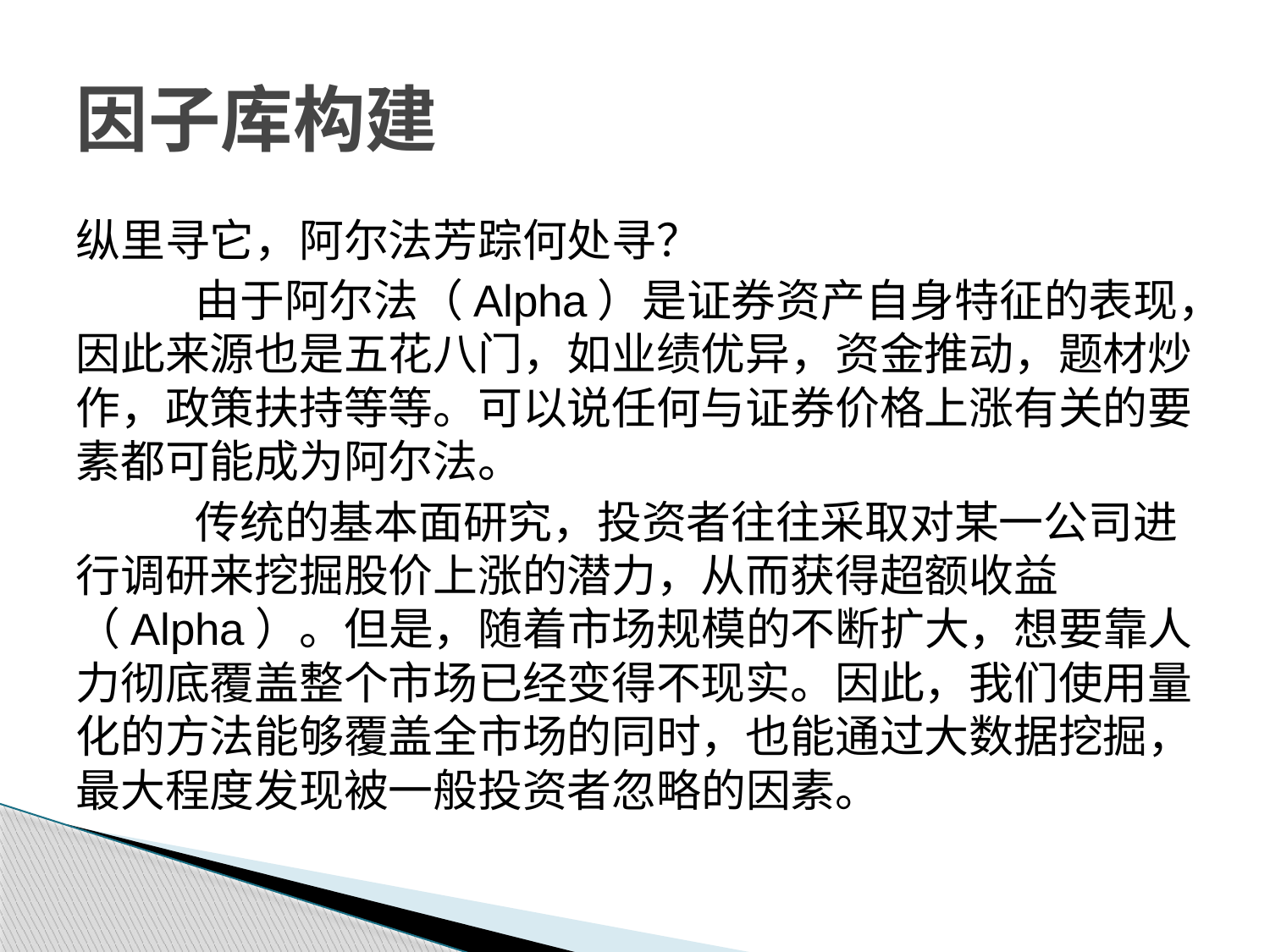

# 因子库构建
纵里寻它，阿尔法芳踪何处寻？
	由于阿尔法（Alpha）是证券资产自身特征的表现，因此来源也是五花八门，如业绩优异，资金推动，题材炒作，政策扶持等等。可以说任何与证券价格上涨有关的要素都可能成为阿尔法。
	传统的基本面研究，投资者往往采取对某一公司进行调研来挖掘股价上涨的潜力，从而获得超额收益（Alpha）。但是，随着市场规模的不断扩大，想要靠人力彻底覆盖整个市场已经变得不现实。因此，我们使用量化的方法能够覆盖全市场的同时，也能通过大数据挖掘，最大程度发现被一般投资者忽略的因素。